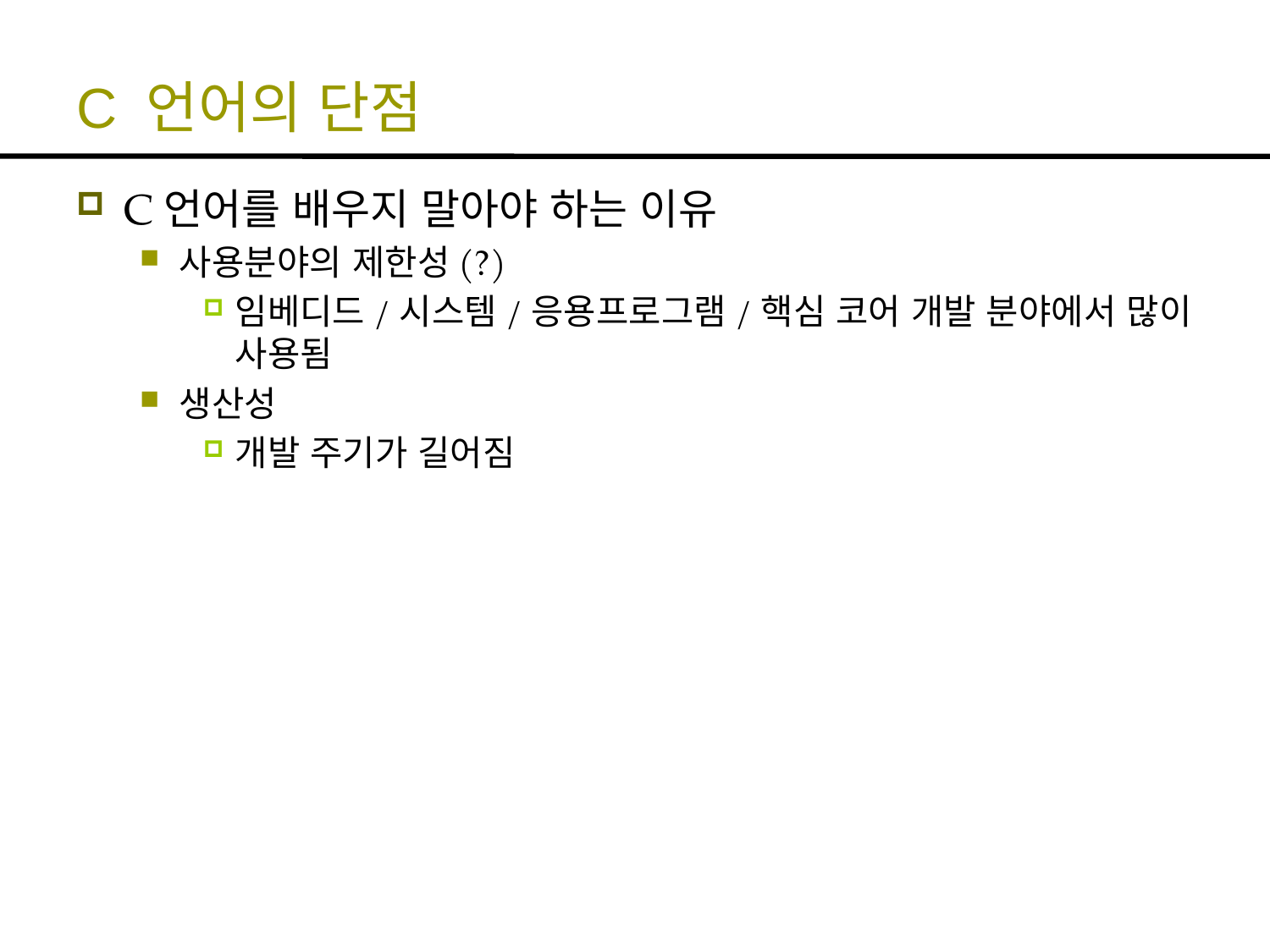

# C 언어의 단점
C언어를 배우지 말아야 하는 이유
사용분야의 제한성(?)
임베디드/시스템/응용프로그램/핵심 코어 개발 분야에서 많이 사용됨
생산성
개발 주기가 길어짐